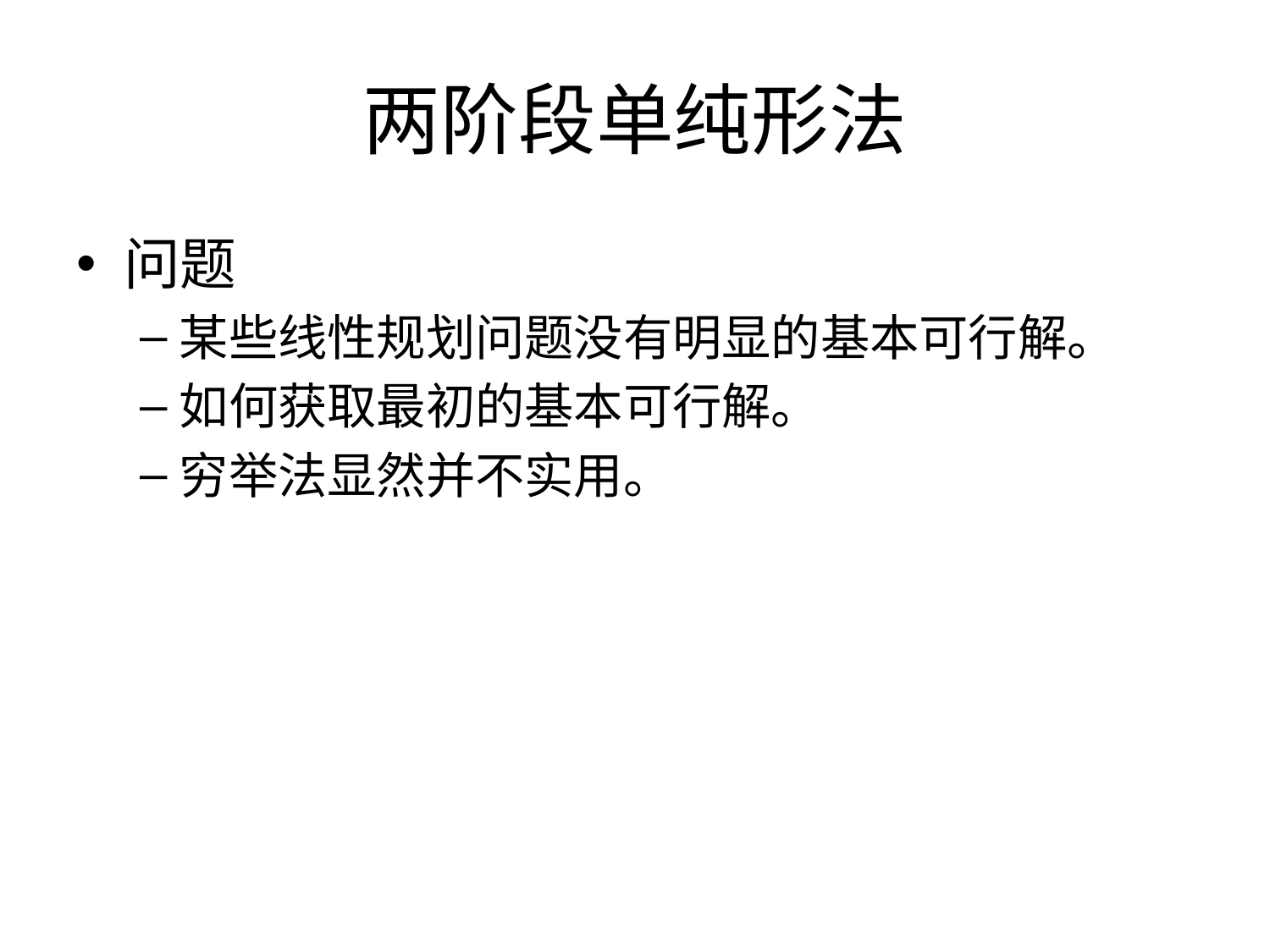

# 两阶段单纯形法
问题
某些线性规划问题没有明显的基本可行解。
如何获取最初的基本可行解。
穷举法显然并不实用。